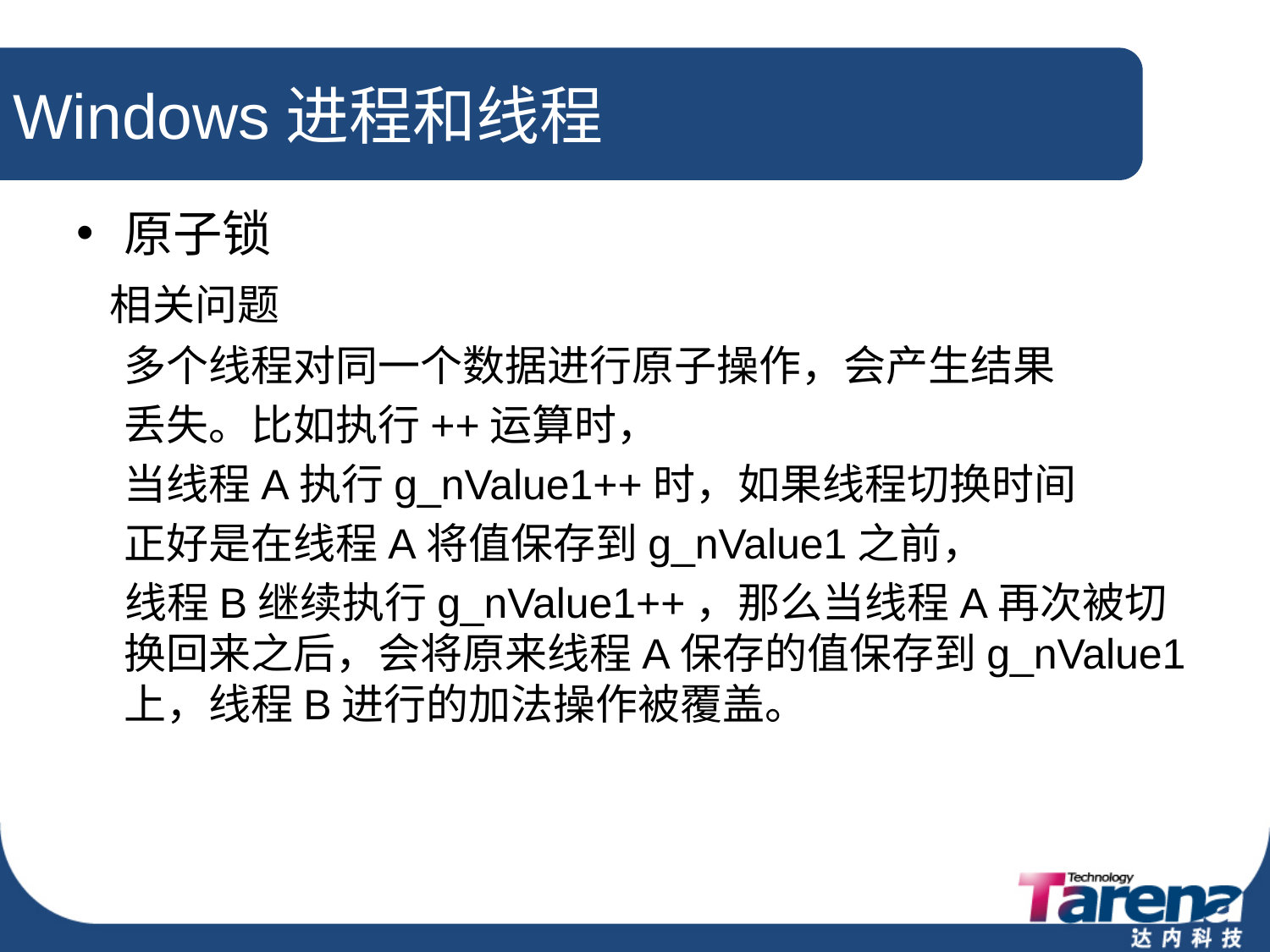

# Windows进程和线程
原子锁
  相关问题
	多个线程对同一个数据进行原子操作，会产生结果
	丢失。比如执行++运算时，
	当线程A执行g_nValue1++时，如果线程切换时间
	正好是在线程A将值保存到g_nValue1之前，
    线程B继续执行g_nValue1++，那么当线程A再次被切换回来之后，会将原来线程A保存的值保存到g_nValue1上，线程B进行的加法操作被覆盖。